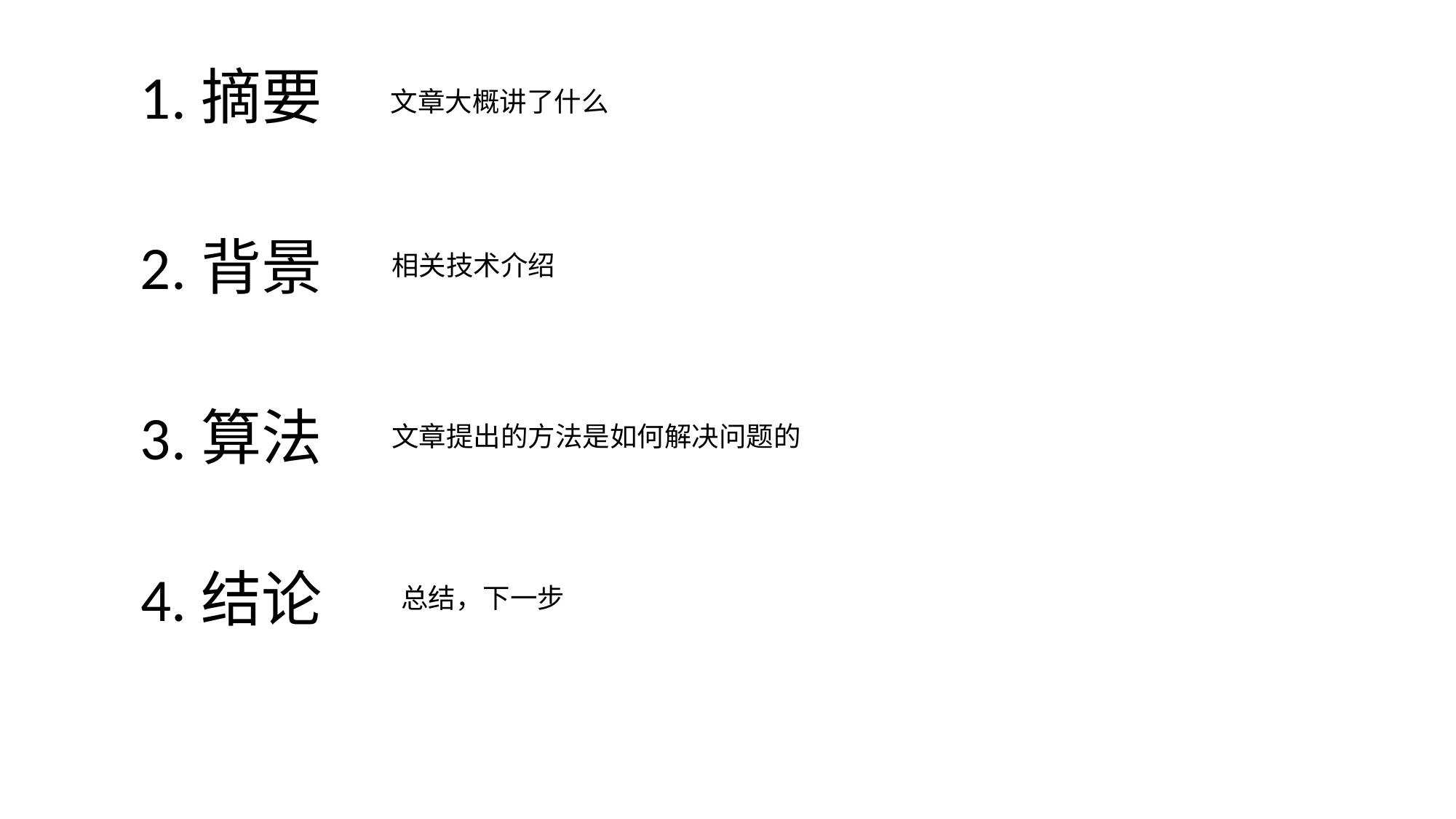

1.摘要
文章大概讲了什么
2.背景
相关技术介绍
3.算法
文章提出的方法是如何解决问题的
4.结论
总结，下一步